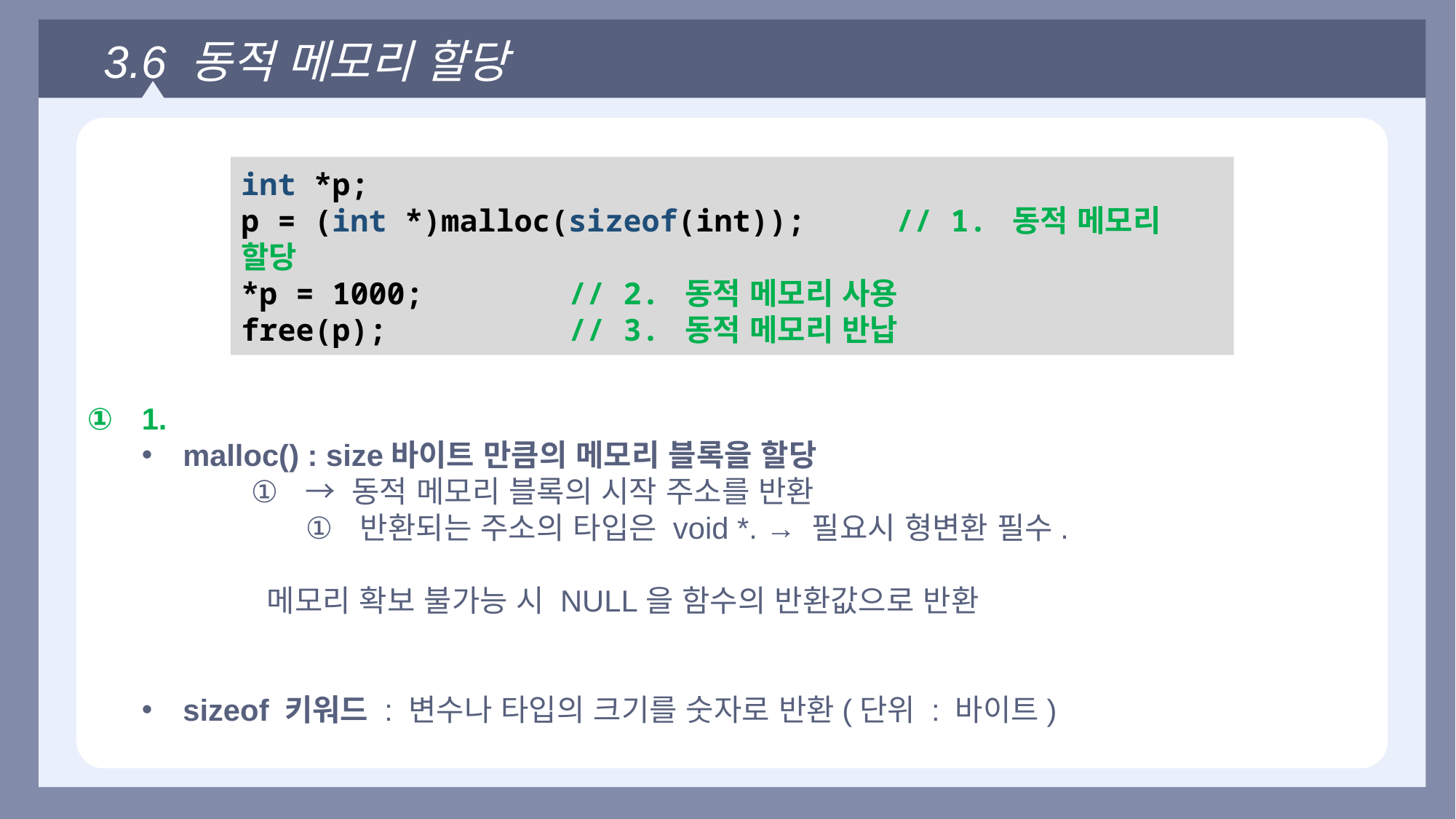

3.6 동적 메모리 할당

int *p;
p = (int *)malloc(sizeof(int));	// 1. 동적 메모리 할당
*p = 1000;		// 2. 동적 메모리 사용
free(p);		// 3. 동적 메모리 반납
1.
malloc() : size바이트 만큼의 메모리 블록을 할당
→ 동적 메모리 블록의 시작 주소를 반환
반환되는 주소의 타입은 void *. → 필요시 형변환 필수.
 메모리 확보 불가능 시 NULL을 함수의 반환값으로 반환
sizeof 키워드 : 변수나 타입의 크기를 숫자로 반환(단위 : 바이트)